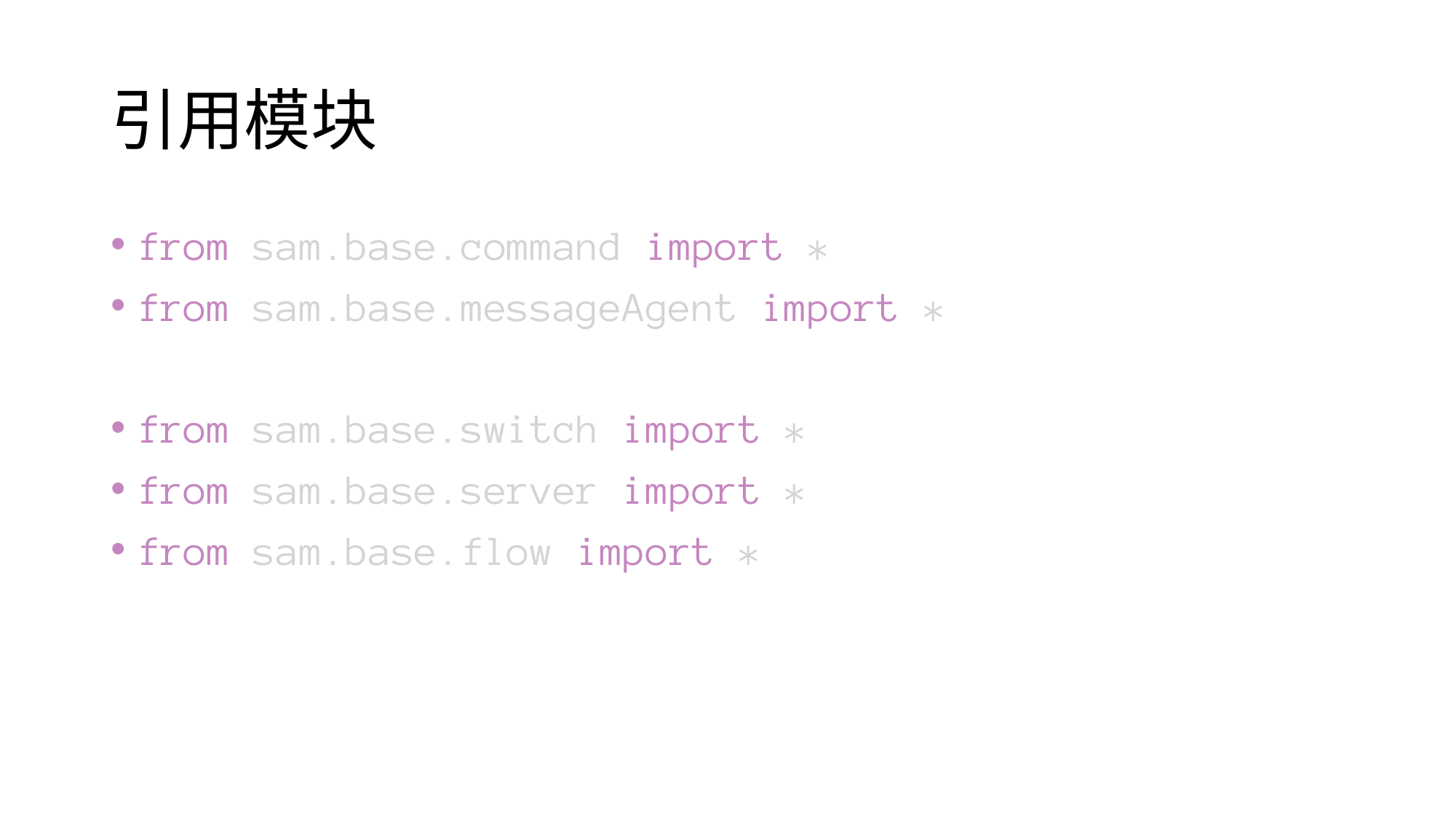

# 引用模块
from sam.base.command import *
from sam.base.messageAgent import *

from sam.base.switch import *
from sam.base.server import *
from sam.base.flow import *